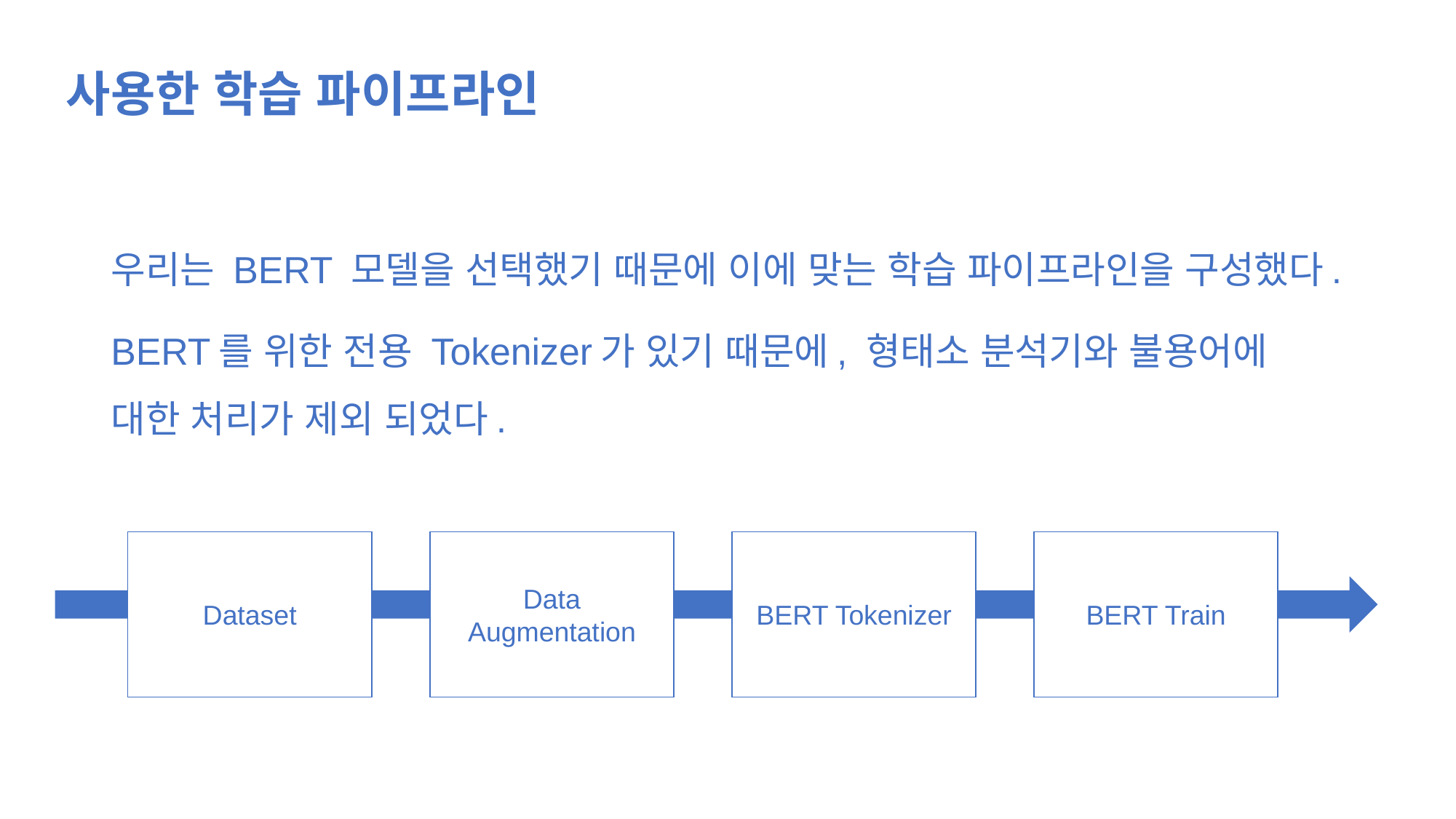

사용한 학습 파이프라인
우리는 BERT 모델을 선택했기 때문에 이에 맞는 학습 파이프라인을 구성했다.
BERT를 위한 전용 Tokenizer가 있기 때문에, 형태소 분석기와 불용어에 대한 처리가 제외 되었다.
Data Augmentation
BERT Tokenizer
BERT Train
Dataset